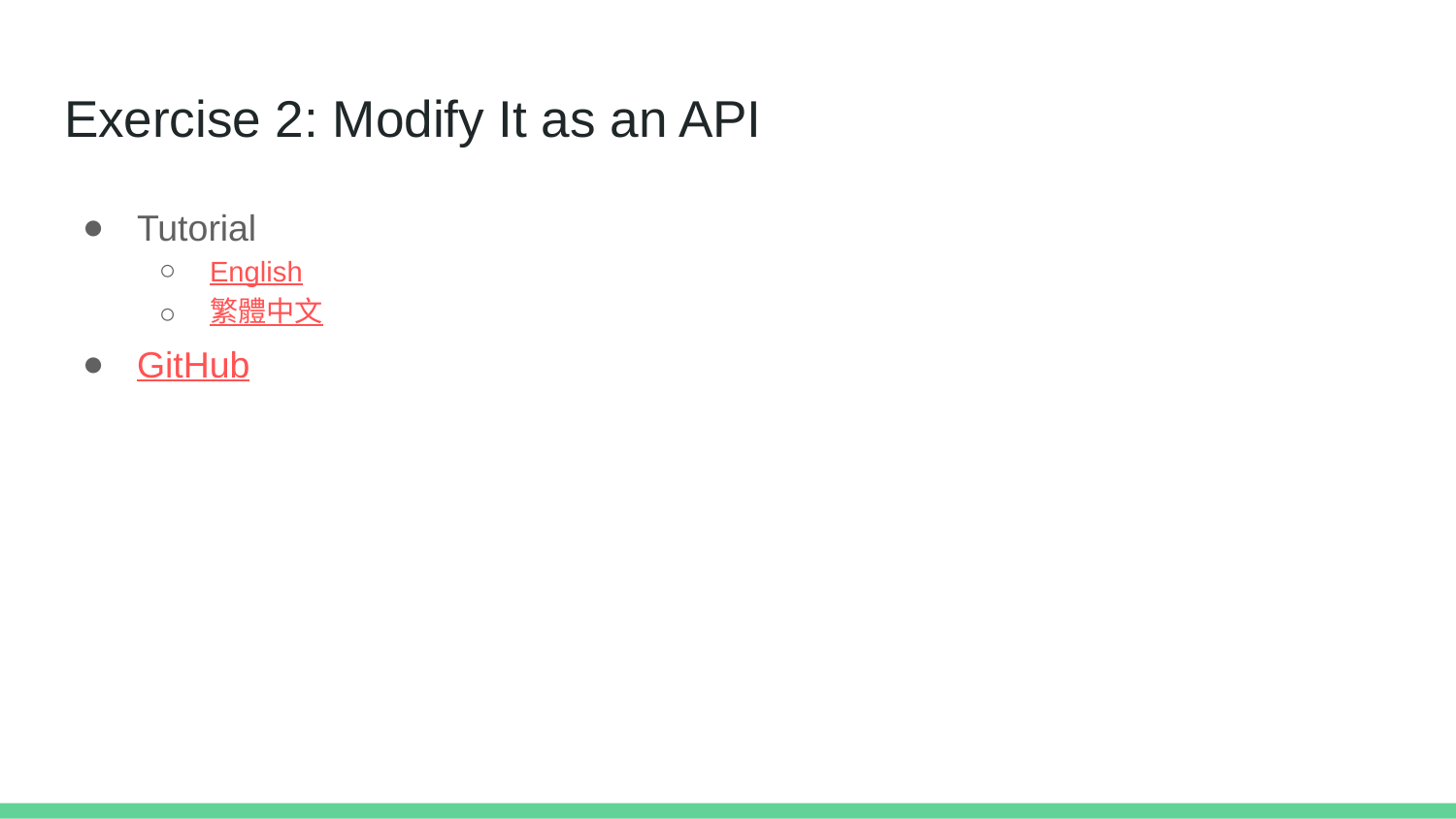

# Exercise 2: Modify It as an API
Tutorial
English
繁體中文
GitHub